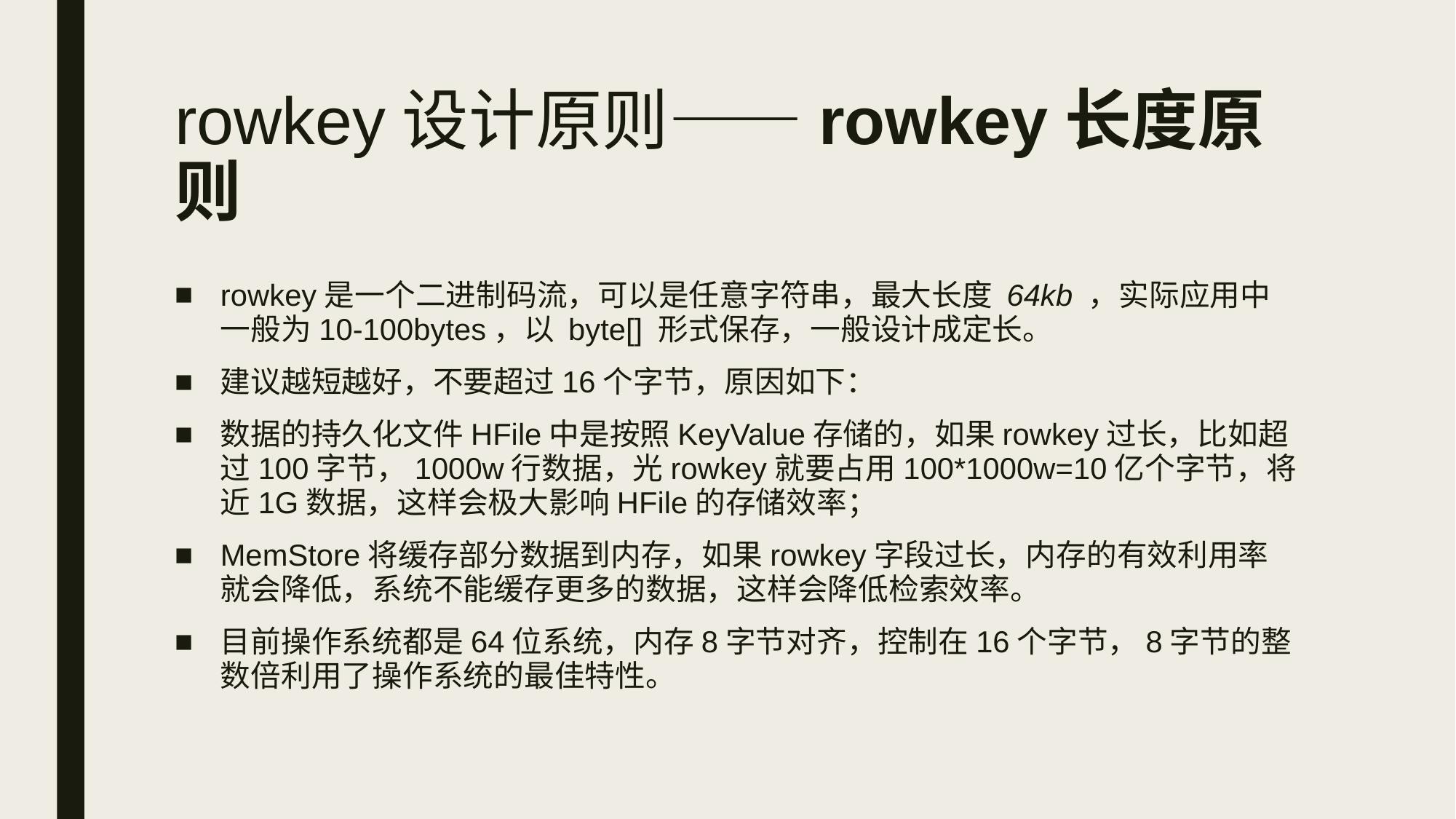

# rowkey设计原则——rowkey长度原则
rowkey是一个二进制码流，可以是任意字符串，最大长度 64kb ，实际应用中一般为10-100bytes，以 byte[] 形式保存，一般设计成定长。
建议越短越好，不要超过16个字节，原因如下：
数据的持久化文件HFile中是按照KeyValue存储的，如果rowkey过长，比如超过100字节，1000w行数据，光rowkey就要占用100*1000w=10亿个字节，将近1G数据，这样会极大影响HFile的存储效率；
MemStore将缓存部分数据到内存，如果rowkey字段过长，内存的有效利用率就会降低，系统不能缓存更多的数据，这样会降低检索效率。
目前操作系统都是64位系统，内存8字节对齐，控制在16个字节，8字节的整数倍利用了操作系统的最佳特性。